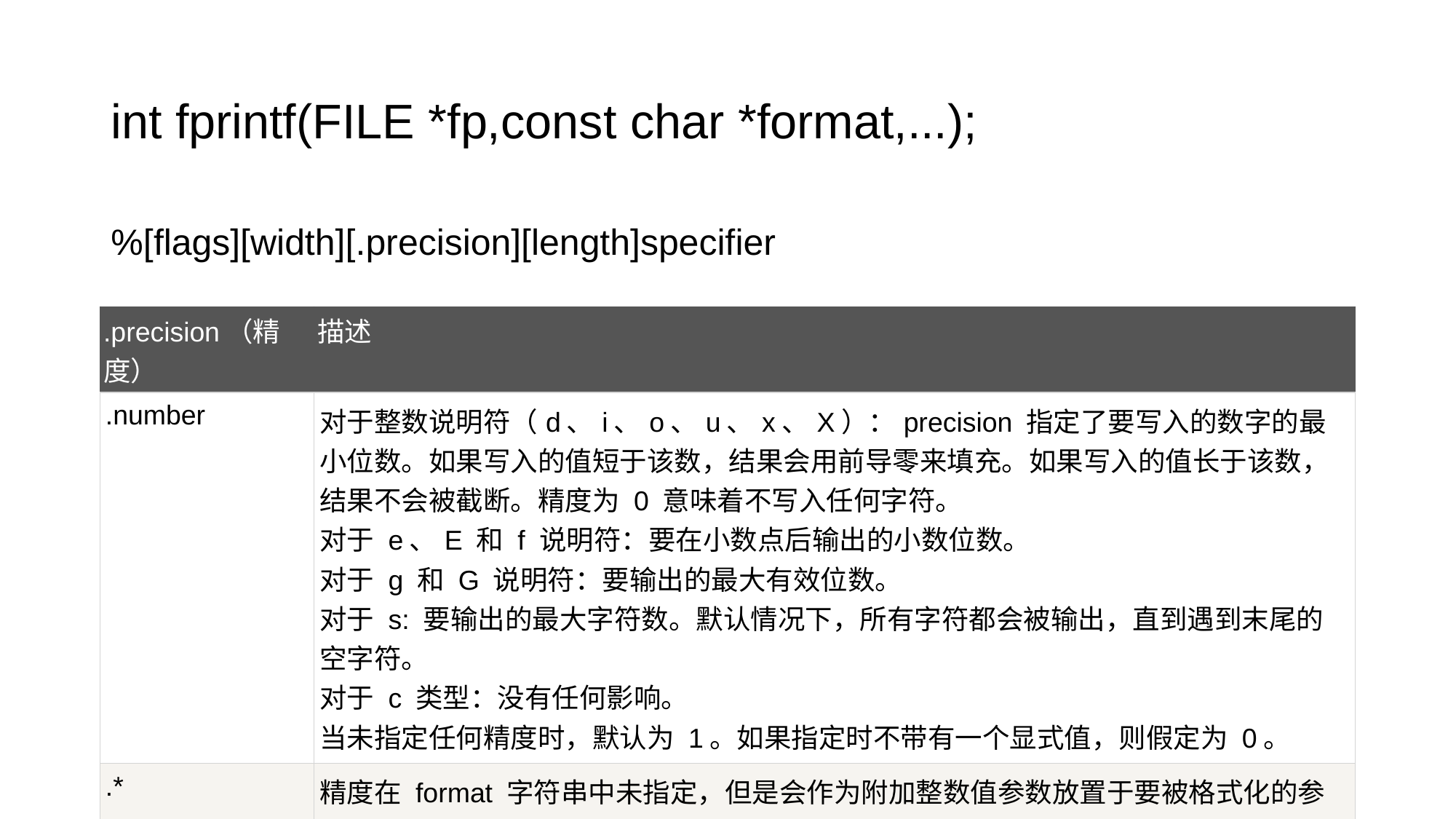

# int fprintf(FILE *fp,const char *format,...);
%[flags][width][.precision][length]specifier
| .precision（精度） | 描述 |
| --- | --- |
| .number | 对于整数说明符（d、i、o、u、x、X）：precision 指定了要写入的数字的最小位数。如果写入的值短于该数，结果会用前导零来填充。如果写入的值长于该数，结果不会被截断。精度为 0 意味着不写入任何字符。 对于 e、E 和 f 说明符：要在小数点后输出的小数位数。 对于 g 和 G 说明符：要输出的最大有效位数。 对于 s: 要输出的最大字符数。默认情况下，所有字符都会被输出，直到遇到末尾的空字符。 对于 c 类型：没有任何影响。 当未指定任何精度时，默认为 1。如果指定时不带有一个显式值，则假定为 0。 |
| .\* | 精度在 format 字符串中未指定，但是会作为附加整数值参数放置于要被格式化的参数之前。 |